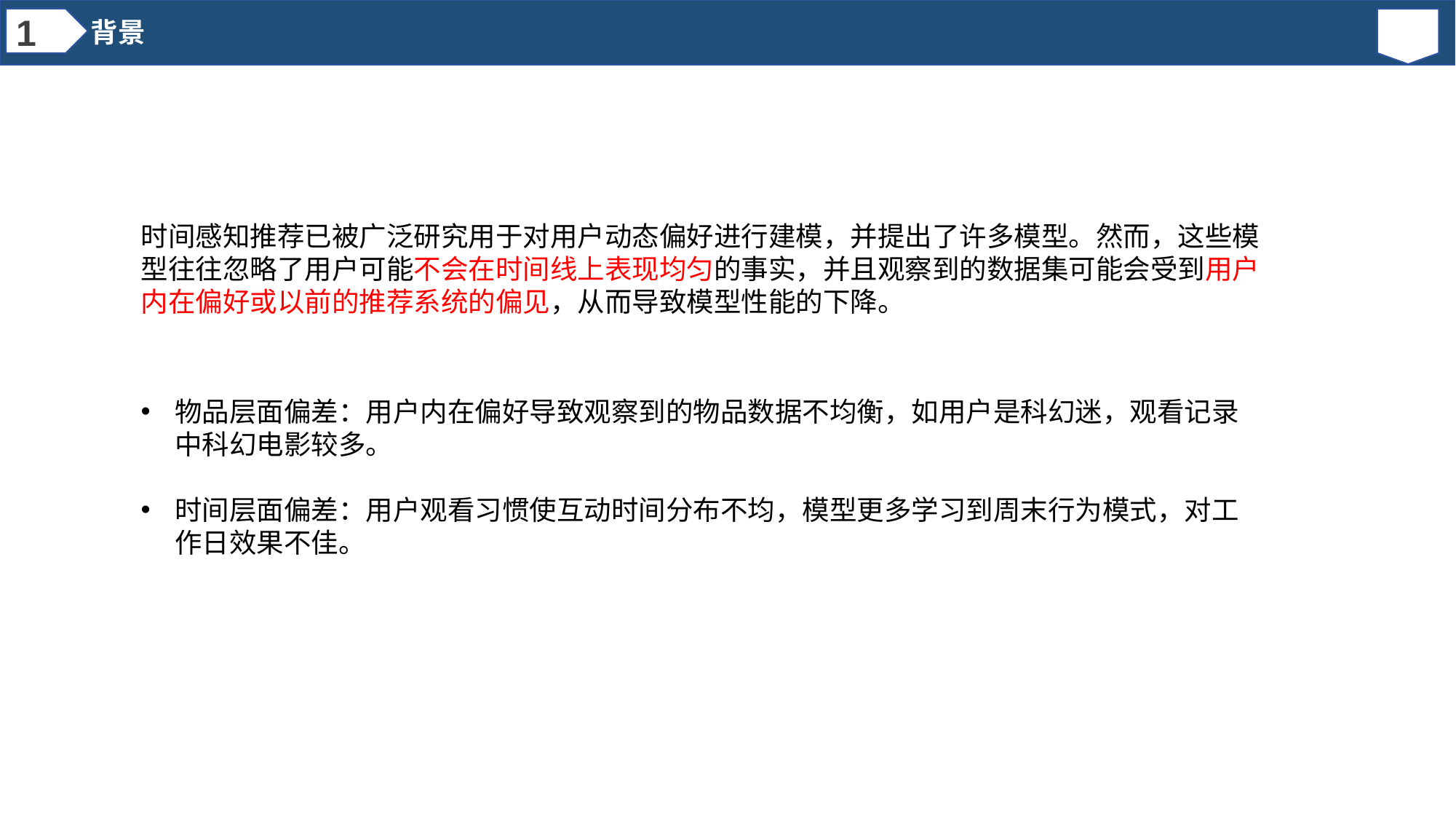

1

背景
时间感知推荐已被广泛研究用于对用户动态偏好进行建模，并提出了许多模型。然而，这些模型往往忽略了用户可能不会在时间线上表现均匀的事实，并且观察到的数据集可能会受到用户内在偏好或以前的推荐系统的偏见，从而导致模型性能的下降。

物品层面偏差：用户内在偏好导致观察到的物品数据不均衡，如用户是科幻迷，观看记录中科幻电影较多。

时间层面偏差：用户观看习惯使互动时间分布不均，模型更多学习到周末行为模式，对工作日效果不佳。